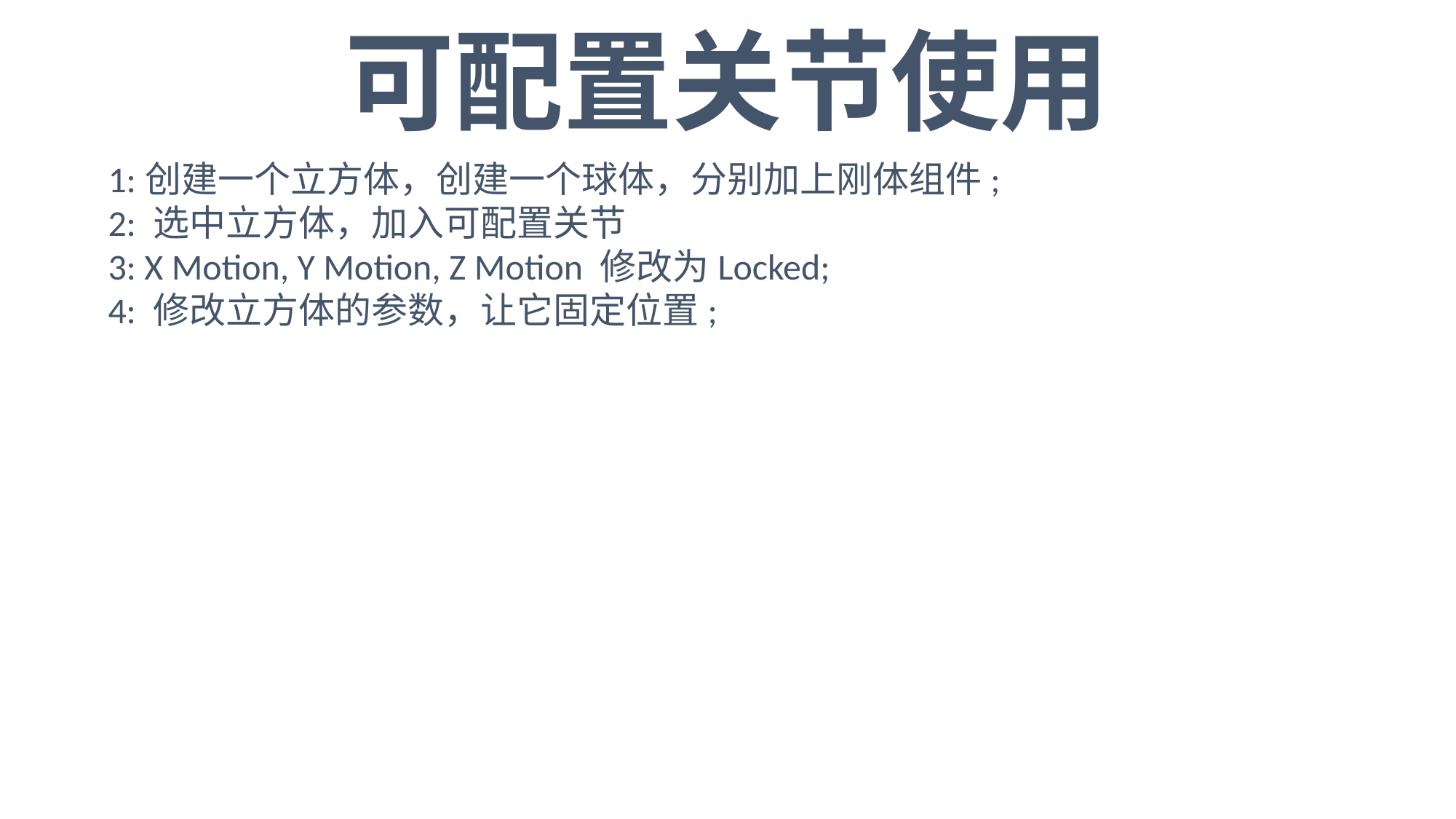

可配置关节使用
1:创建一个立方体，创建一个球体，分别加上刚体组件;
2: 选中立方体，加入可配置关节
3: X Motion, Y Motion, Z Motion 修改为Locked;
4: 修改立方体的参数，让它固定位置;
11